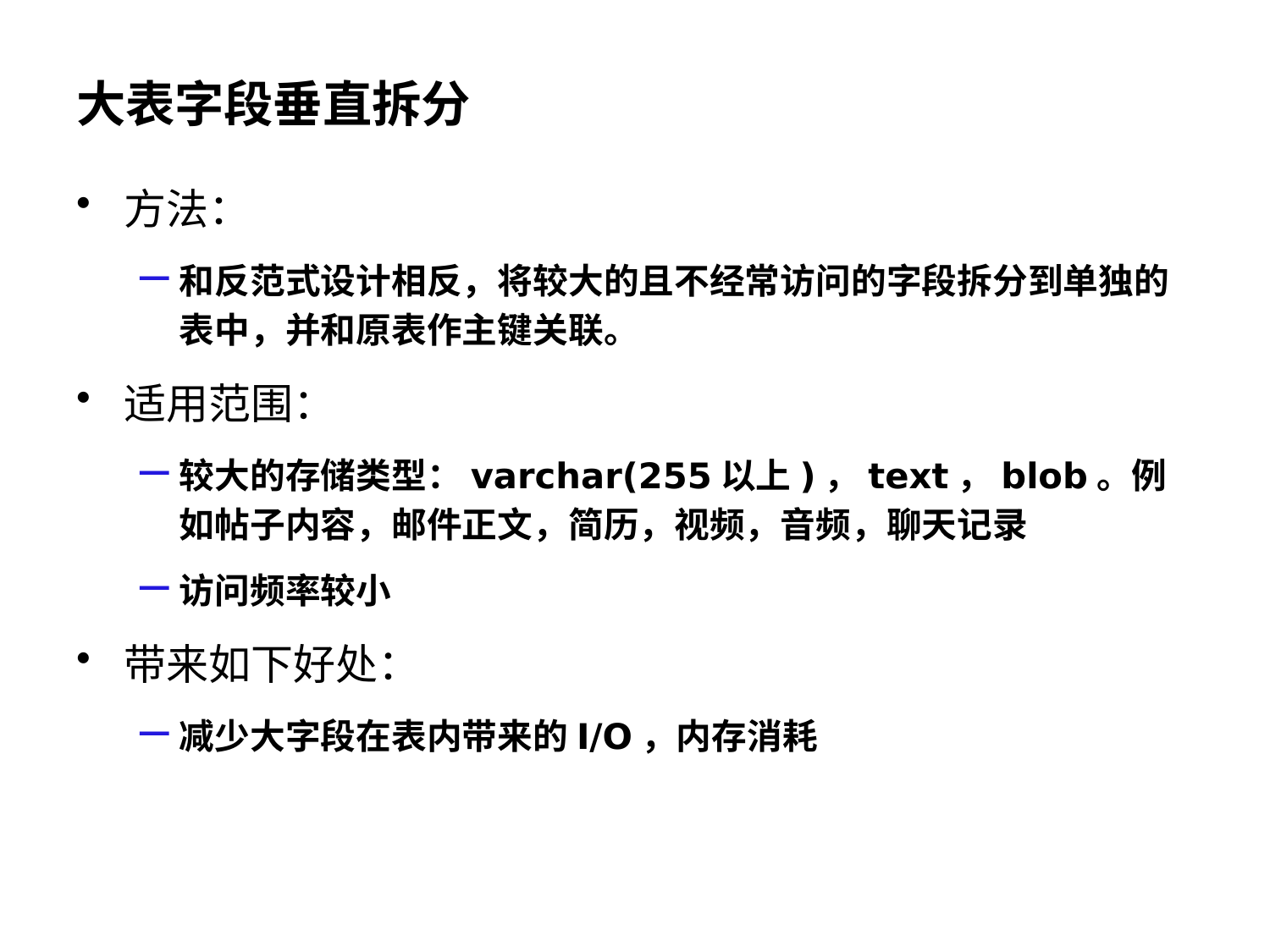

# 大表字段垂直拆分
方法：
和反范式设计相反，将较大的且不经常访问的字段拆分到单独的表中，并和原表作主键关联。
适用范围：
较大的存储类型：varchar(255以上)，text，blob。例如帖子内容，邮件正文，简历，视频，音频，聊天记录
访问频率较小
带来如下好处：
减少大字段在表内带来的I/O，内存消耗